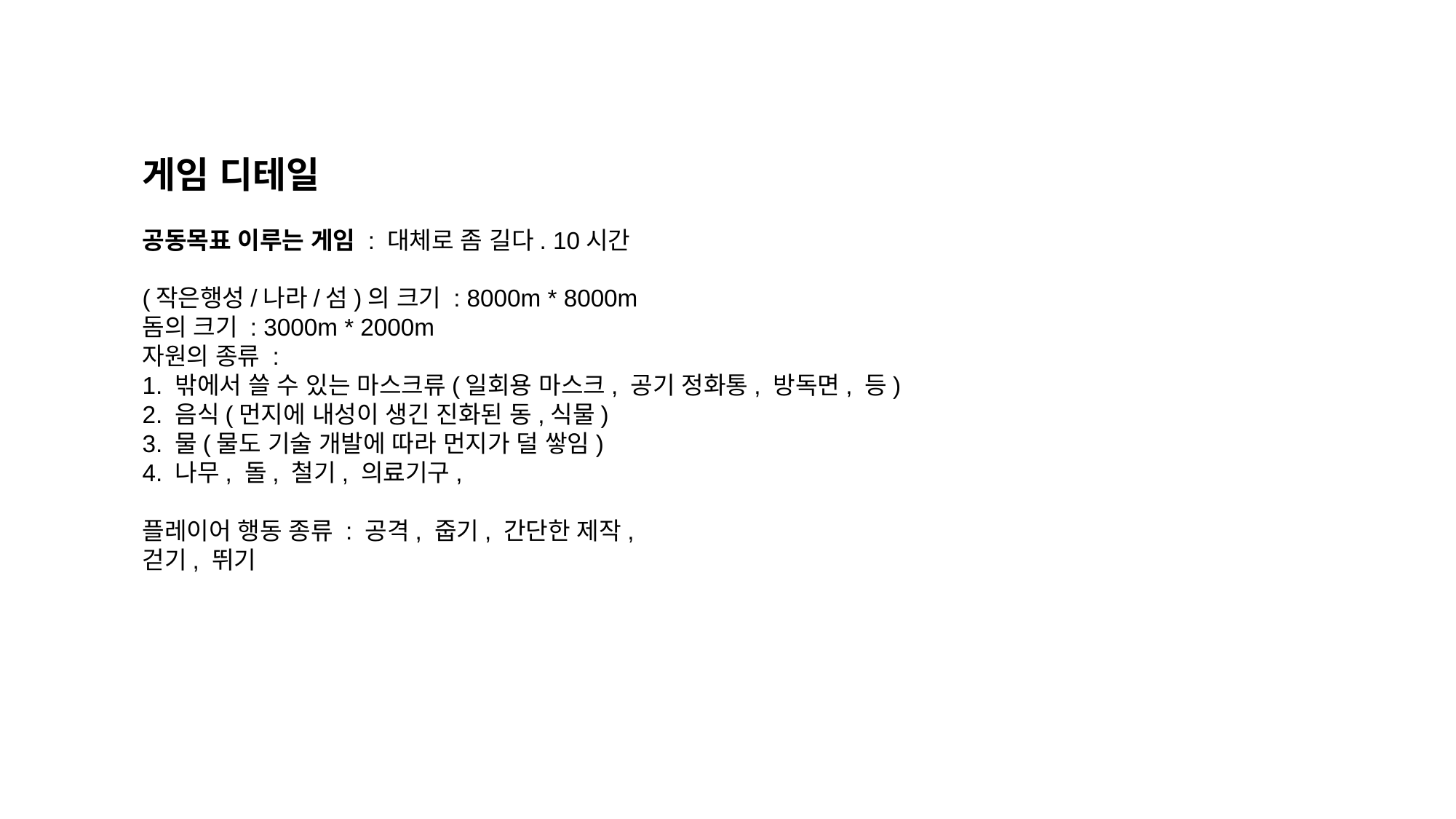

게임 디테일

공동목표 이루는 게임 : 대체로 좀 길다. 10시간

(작은행성/나라/섬)의 크기 : 8000m * 8000m
돔의 크기 : 3000m * 2000m
자원의 종류 :
1. 밖에서 쓸 수 있는 마스크류(일회용 마스크, 공기 정화통, 방독면, 등)
2. 음식(먼지에 내성이 생긴 진화된 동,식물)
3. 물(물도 기술 개발에 따라 먼지가 덜 쌓임)
4. 나무, 돌, 철기, 의료기구,

플레이어 행동 종류 : 공격, 줍기, 간단한 제작,
걷기, 뛰기